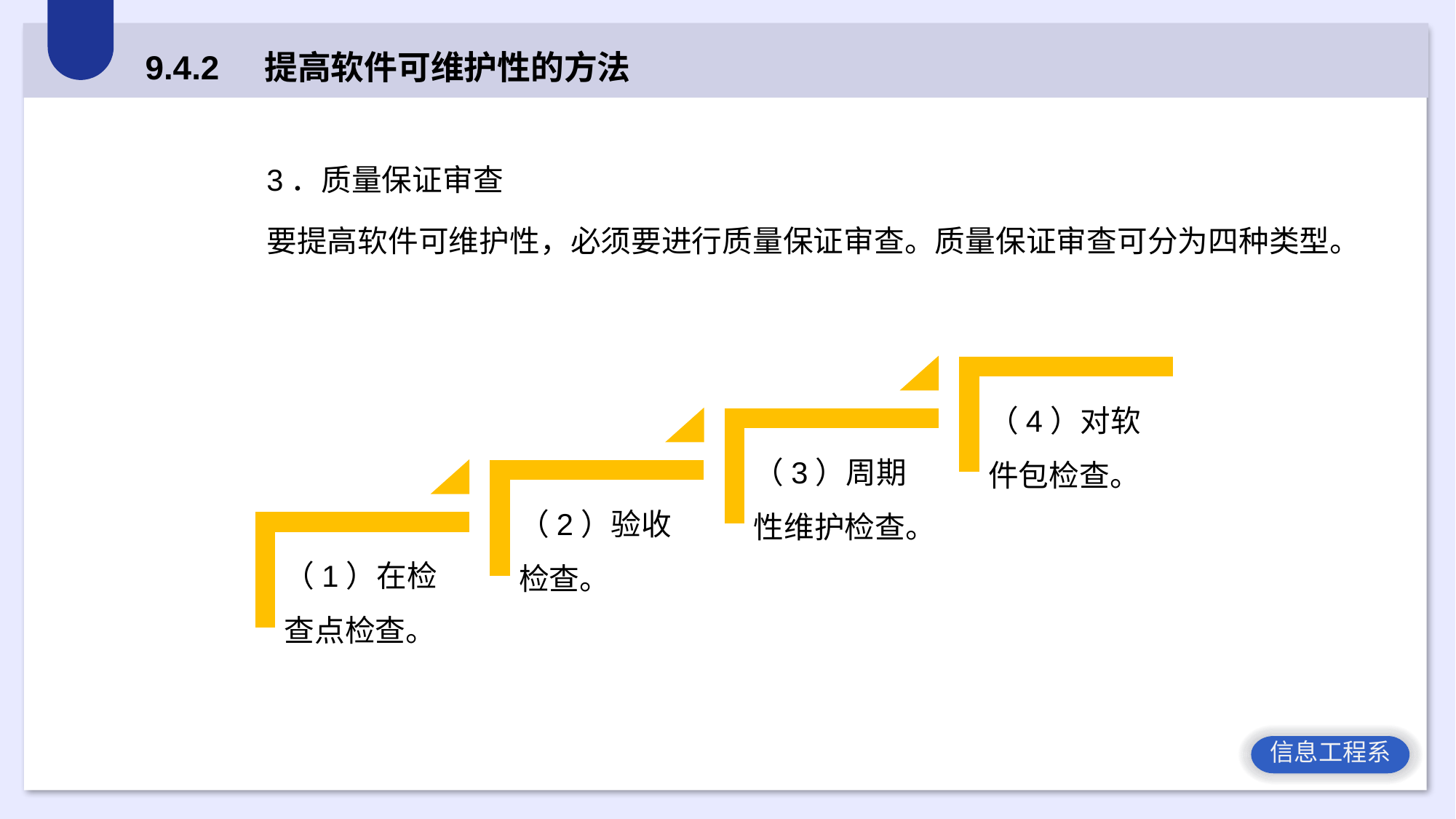

9.4.2    提高软件可维护性的方法
3．质量保证审查
要提高软件可维护性，必须要进行质量保证审查。质量保证审查可分为四种类型。

（4）对软件包检查。

（3）周期性维护检查。

（2）验收检查。
（1）在检查点检查。